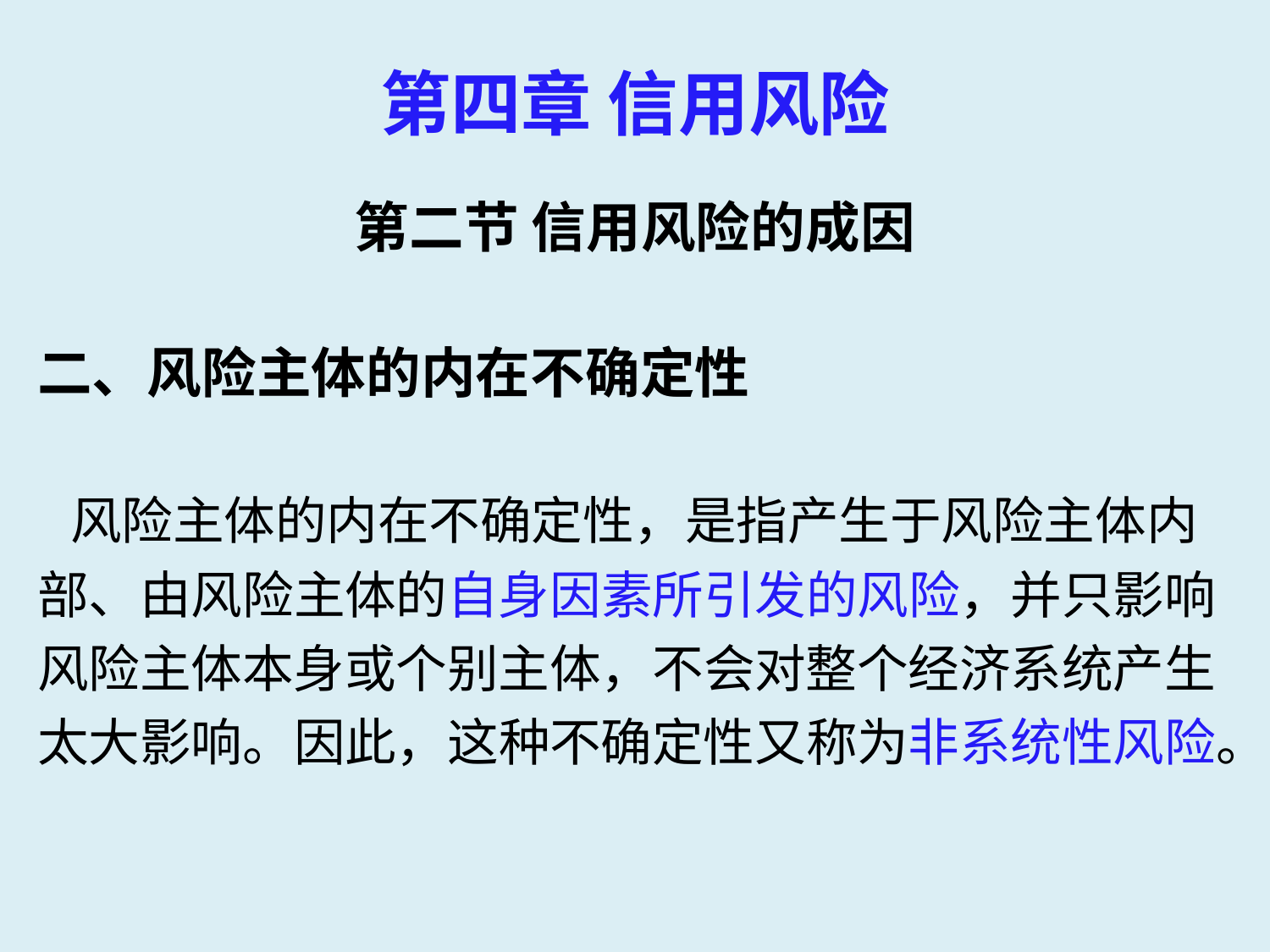

# 第四章 信用风险
第二节 信用风险的成因

二、风险主体的内在不确定性

  风险主体的内在不确定性，是指产生于风险主体内部、由风险主体的自身因素所引发的风险，并只影响风险主体本身或个别主体，不会对整个经济系统产生太大影响。因此，这种不确定性又称为非系统性风险。